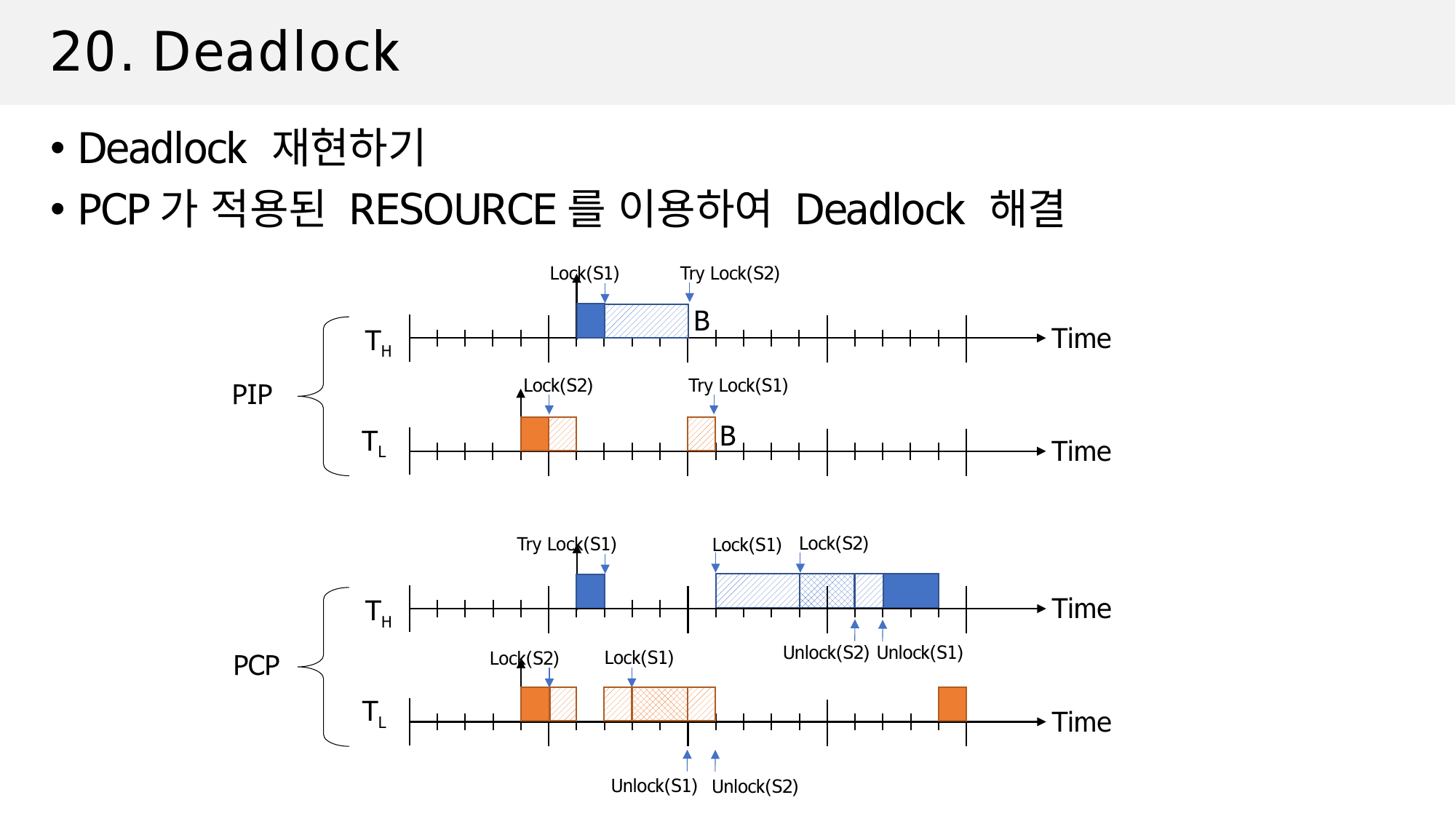

# 20. Deadlock
Deadlock 재현하기
PCP가 적용된 RESOURCE를 이용하여 Deadlock 해결
Try Lock(S2)
Lock(S1)
B

Time

TH
Try Lock(S1)
Lock(S2)
PIP
B

TL
Time
Lock(S2)
Try Lock(S1)
Lock(S1)

Time

TH
Unlock(S2)
Unlock(S1)
Lock(S1)
Lock(S2)
PCP

TL
Time
Unlock(S1)
Unlock(S2)